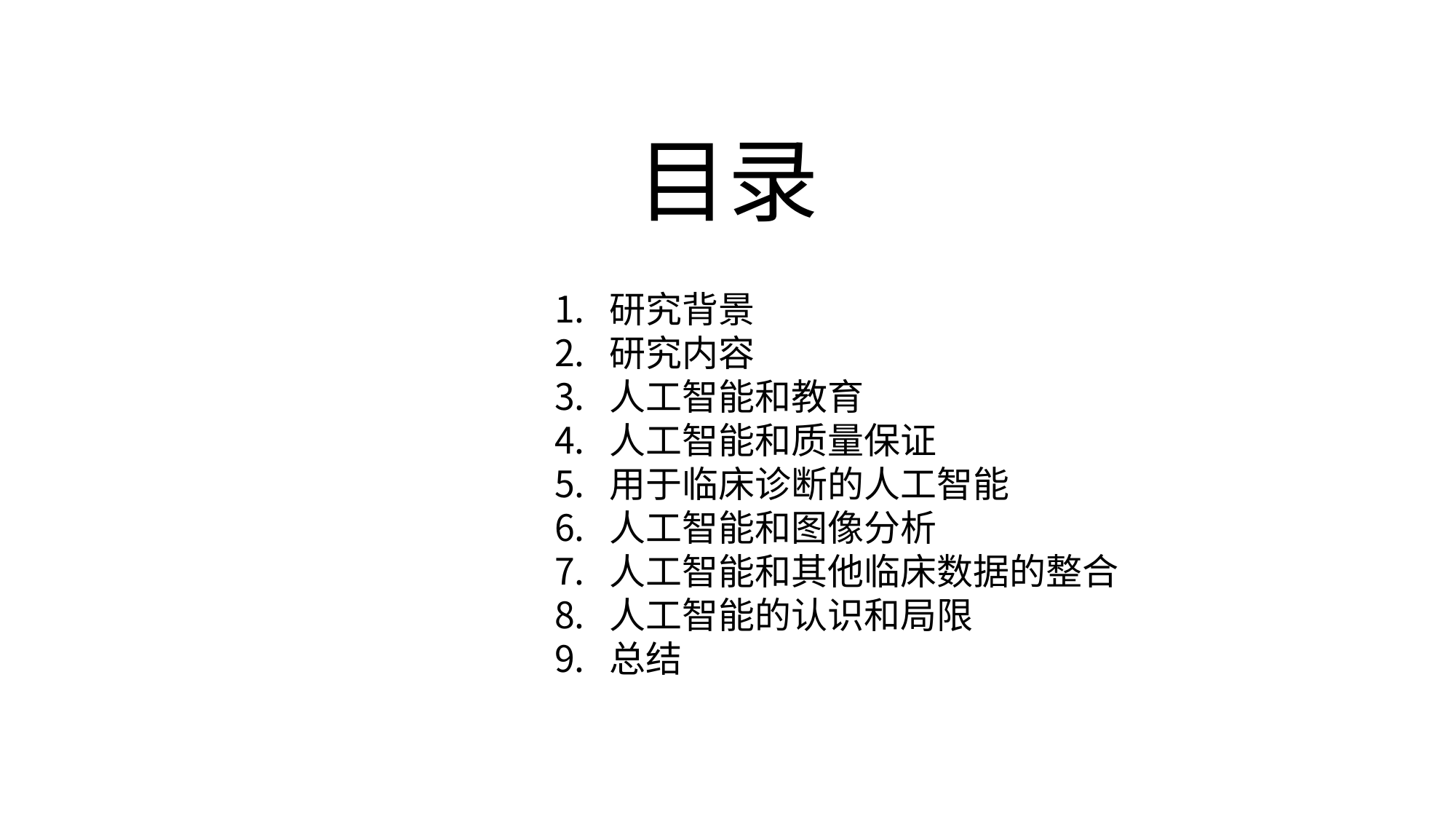

# 目录
研究背景
研究内容
人工智能和教育
人工智能和质量保证
用于临床诊断的人工智能
人工智能和图像分析
人工智能和其他临床数据的整合
人工智能的认识和局限
总结